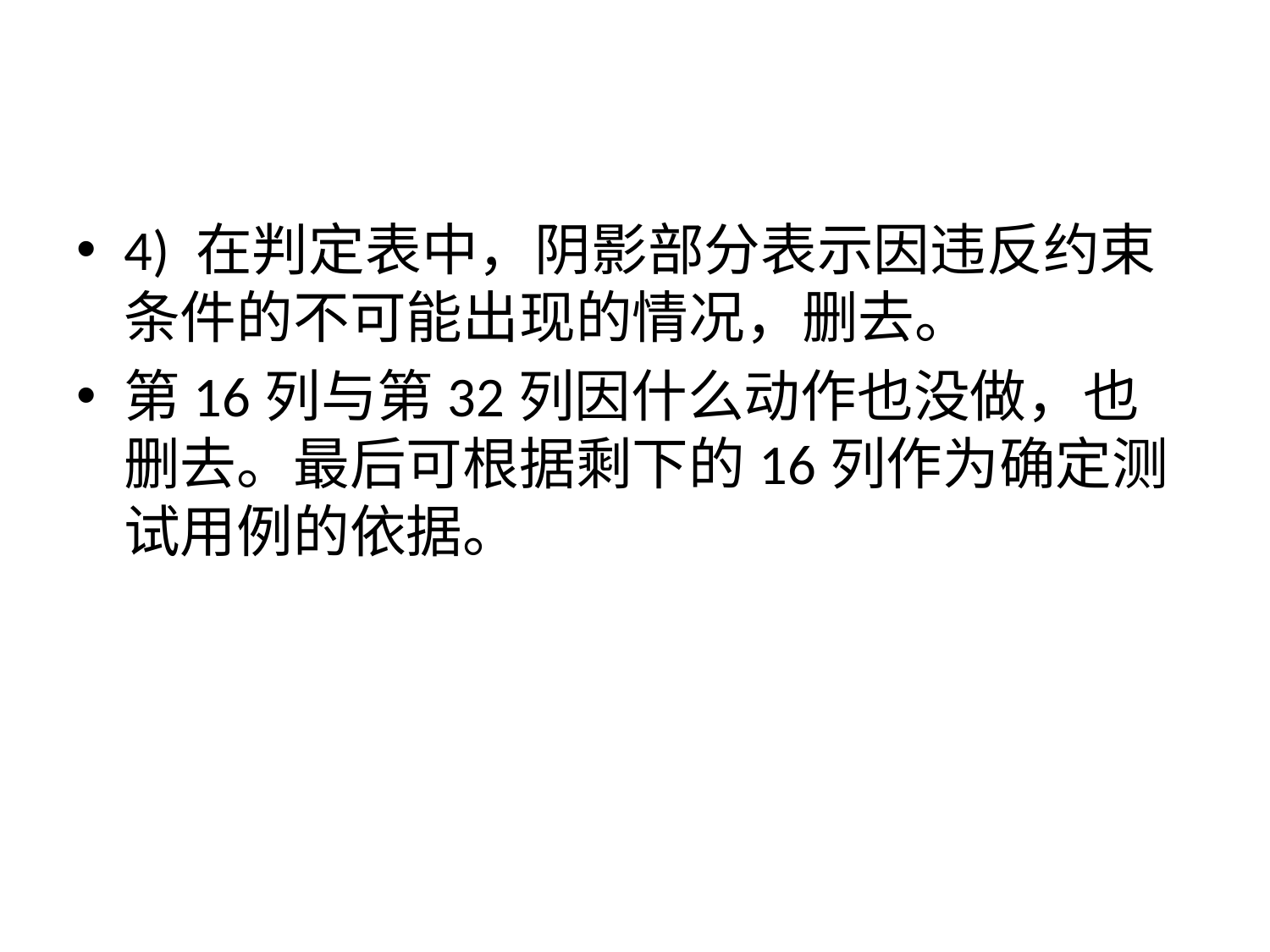

4) 在判定表中，阴影部分表示因违反约束条件的不可能出现的情况，删去。
第16列与第32列因什么动作也没做，也删去。最后可根据剩下的16列作为确定测试用例的依据。